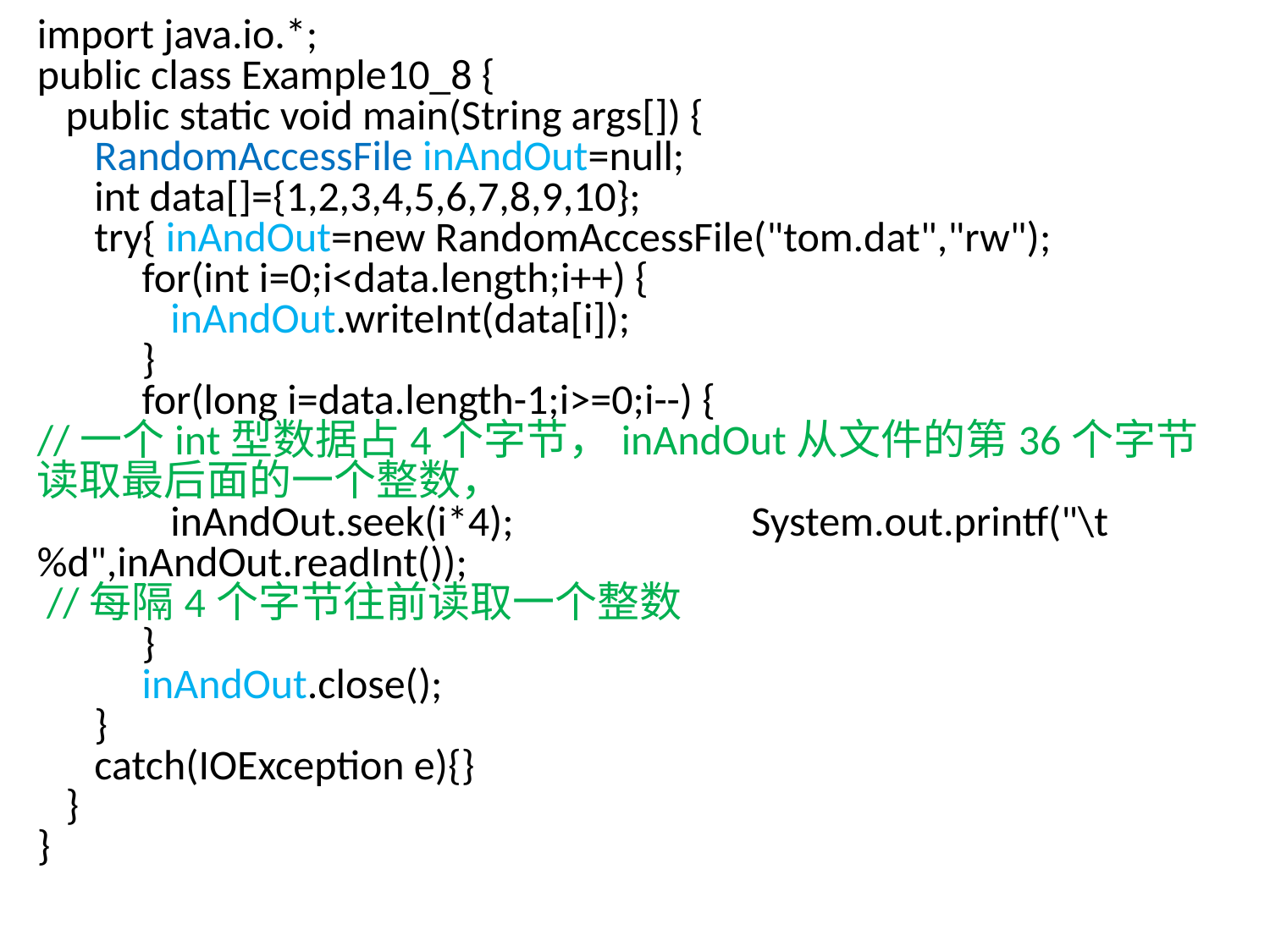

import java.io.*;
public class Example10_8 {
   public static void main(String args[]) {
      RandomAccessFile inAndOut=null;
      int data[]={1,2,3,4,5,6,7,8,9,10};
      try{ inAndOut=new RandomAccessFile("tom.dat","rw");
           for(int i=0;i<data.length;i++) {
              inAndOut.writeInt(data[i]);
           }
           for(long i=data.length-1;i>=0;i--) {
//一个int型数据占4个字节，inAndOut从文件的第36个字节读取最后面的一个整数，
              inAndOut.seek(i*4);                         System.out.printf("\t%d",inAndOut.readInt());
 //每隔4个字节往前读取一个整数
           }
           inAndOut.close();
      }
      catch(IOException e){}
   }
}